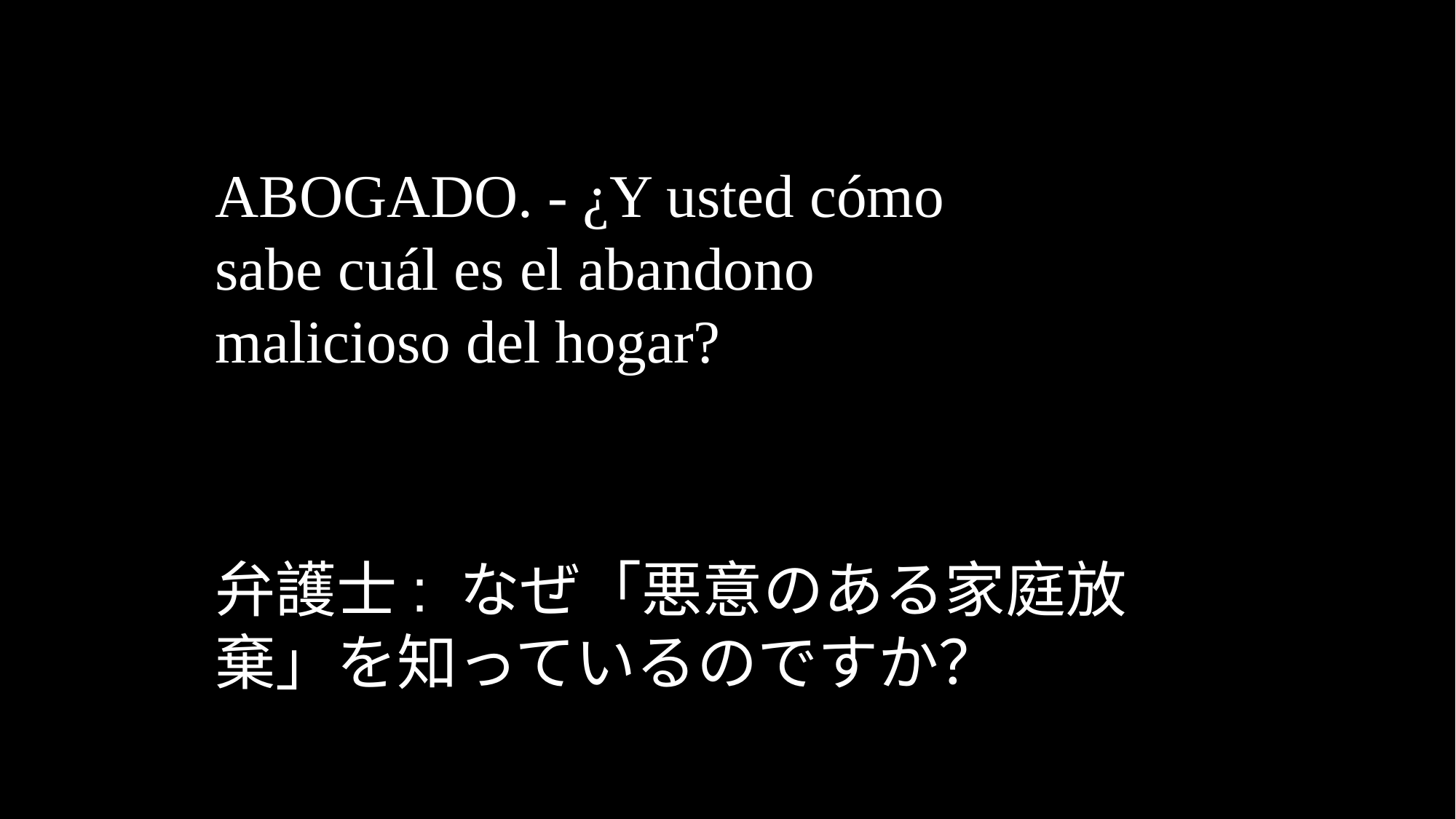

ABOGADO. - ¿Y usted cómo sabe cuál es el abandono malicioso del hogar?

弁護士: なぜ「悪意のある家庭放棄」を知っているのですか？